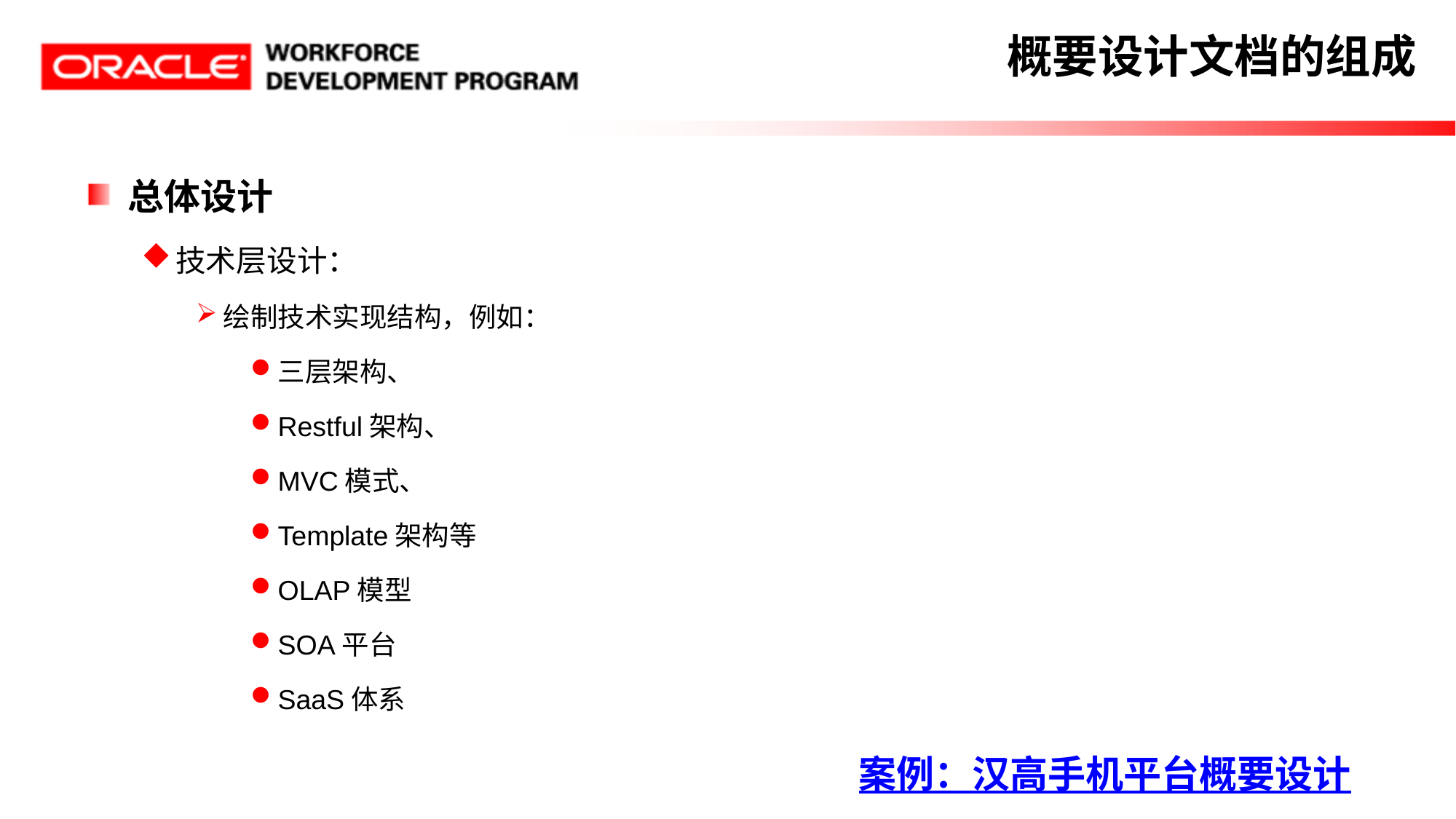

# 概要设计文档的组成
总体设计
技术层设计：
绘制技术实现结构，例如：
三层架构、
Restful架构、
MVC模式、
Template架构等
OLAP模型
SOA平台
SaaS体系
案例：汉高手机平台概要设计